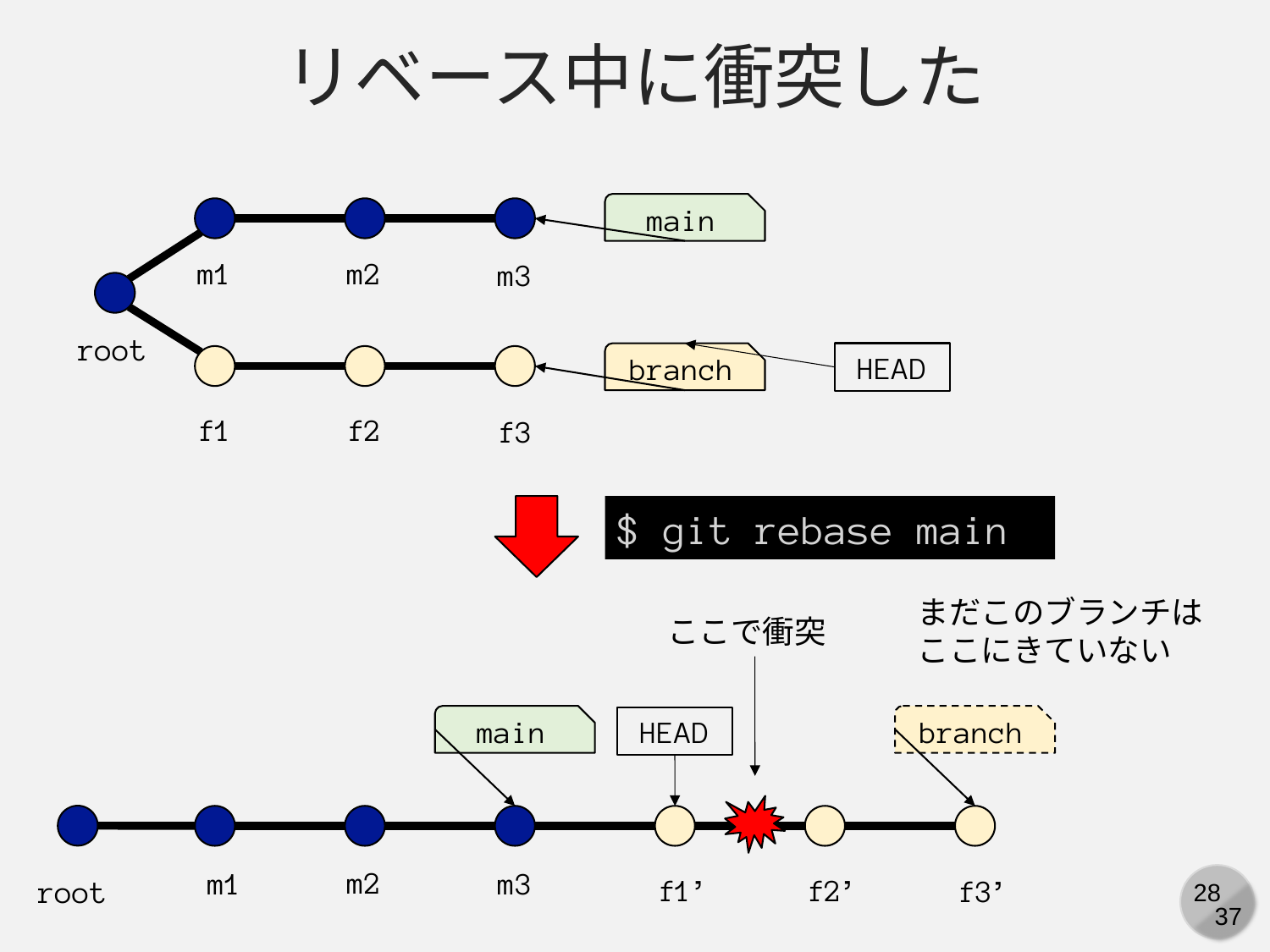

リベース中に衝突した
main

m1
m2
m3

root
HEAD
branch

f1
f2
f3

$ git rebase main
まだこのブランチはここにきていない
ここで衝突
main
branch
HEAD

m2
m1
m3
f1’
f2’
f3’
root